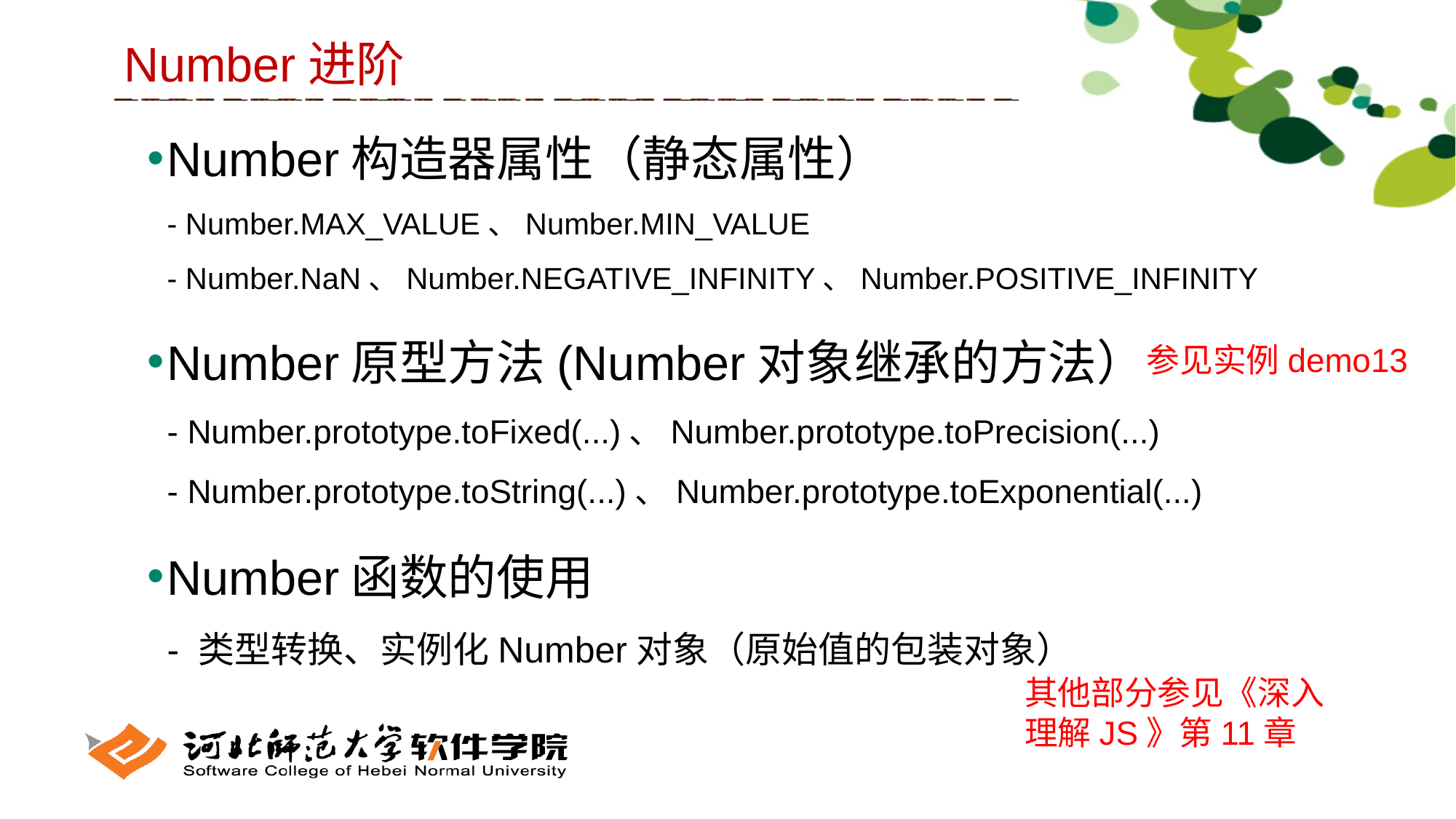

Number进阶
Number构造器属性（静态属性）
- Number.MAX_VALUE、Number.MIN_VALUE
- Number.NaN、Number.NEGATIVE_INFINITY、Number.POSITIVE_INFINITY
Number原型方法(Number对象继承的方法）
- Number.prototype.toFixed(...)、Number.prototype.toPrecision(...)
- Number.prototype.toString(...)、Number.prototype.toExponential(...)
Number函数的使用
- 类型转换、实例化Number对象（原始值的包装对象）

参见实例demo13
其他部分参见《深入理解JS》第11章